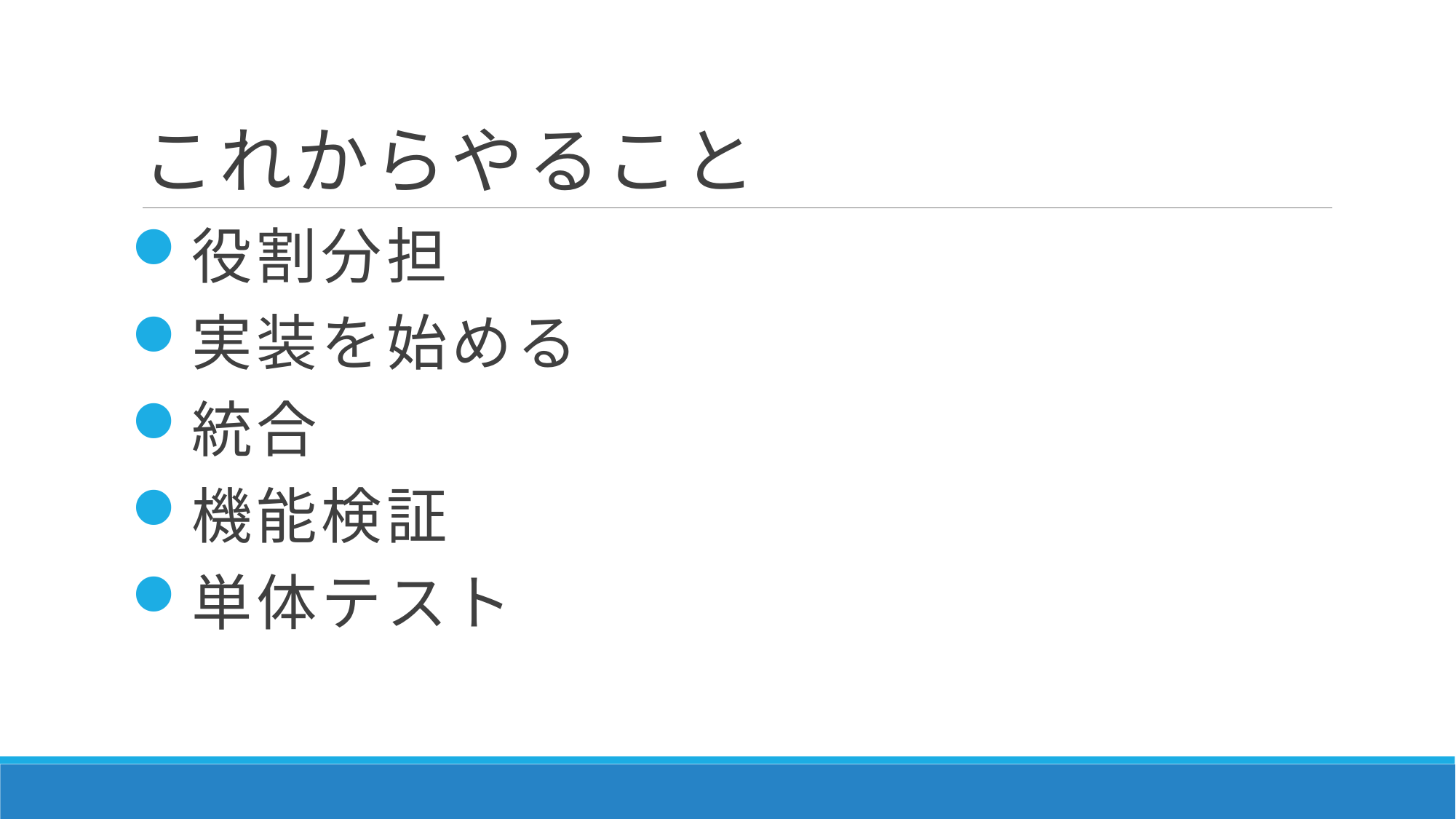

# これからやること
役割分担
実装を始める
統合
機能検証
単体テスト